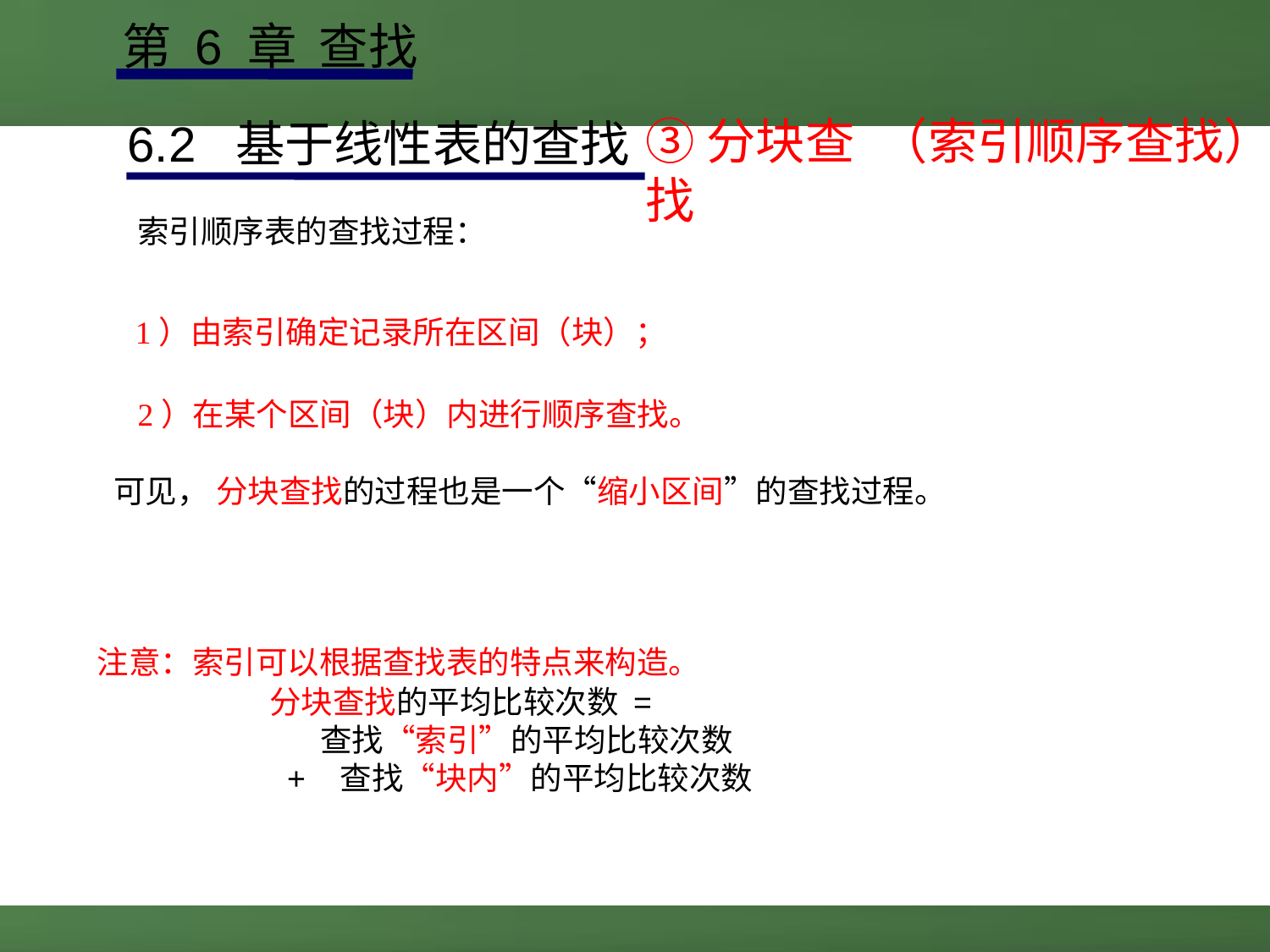

第 6 章  查找

③分块查找
（索引顺序查找）
6.2  基于线性表的查找

索引顺序表的查找过程：
1）由索引确定记录所在区间（块）；
2）在某个区间（块）内进行顺序查找。
可见， 分块查找的过程也是一个“缩小区间”的查找过程。
注意：索引可以根据查找表的特点来构造。
分块查找的平均比较次数 =
      查找“索引”的平均比较次数
  +   查找“块内”的平均比较次数